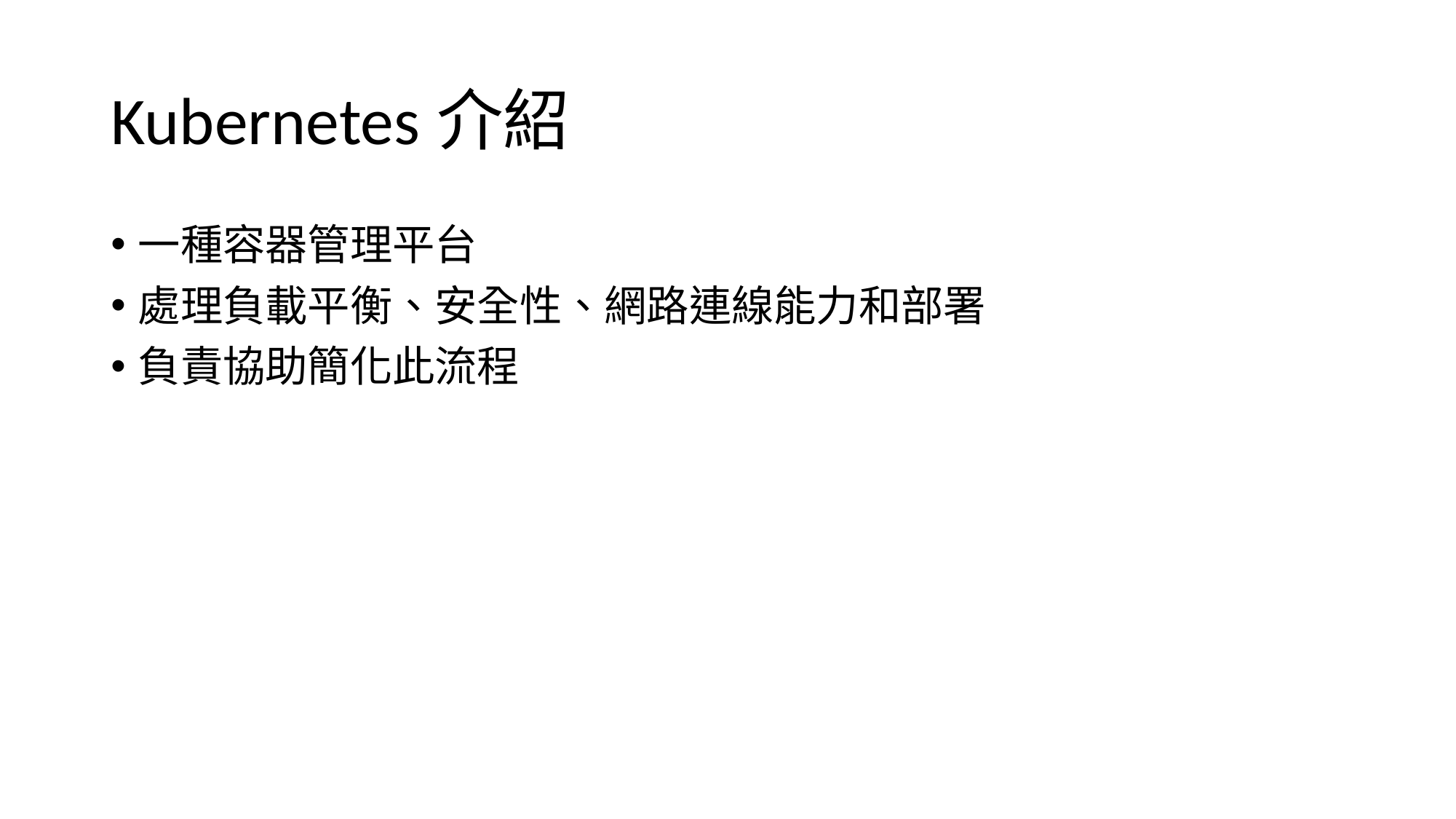

# Kubernetes介紹
一種容器管理平台
處理負載平衡、安全性、網路連線能力和部署
負責協助簡化此流程